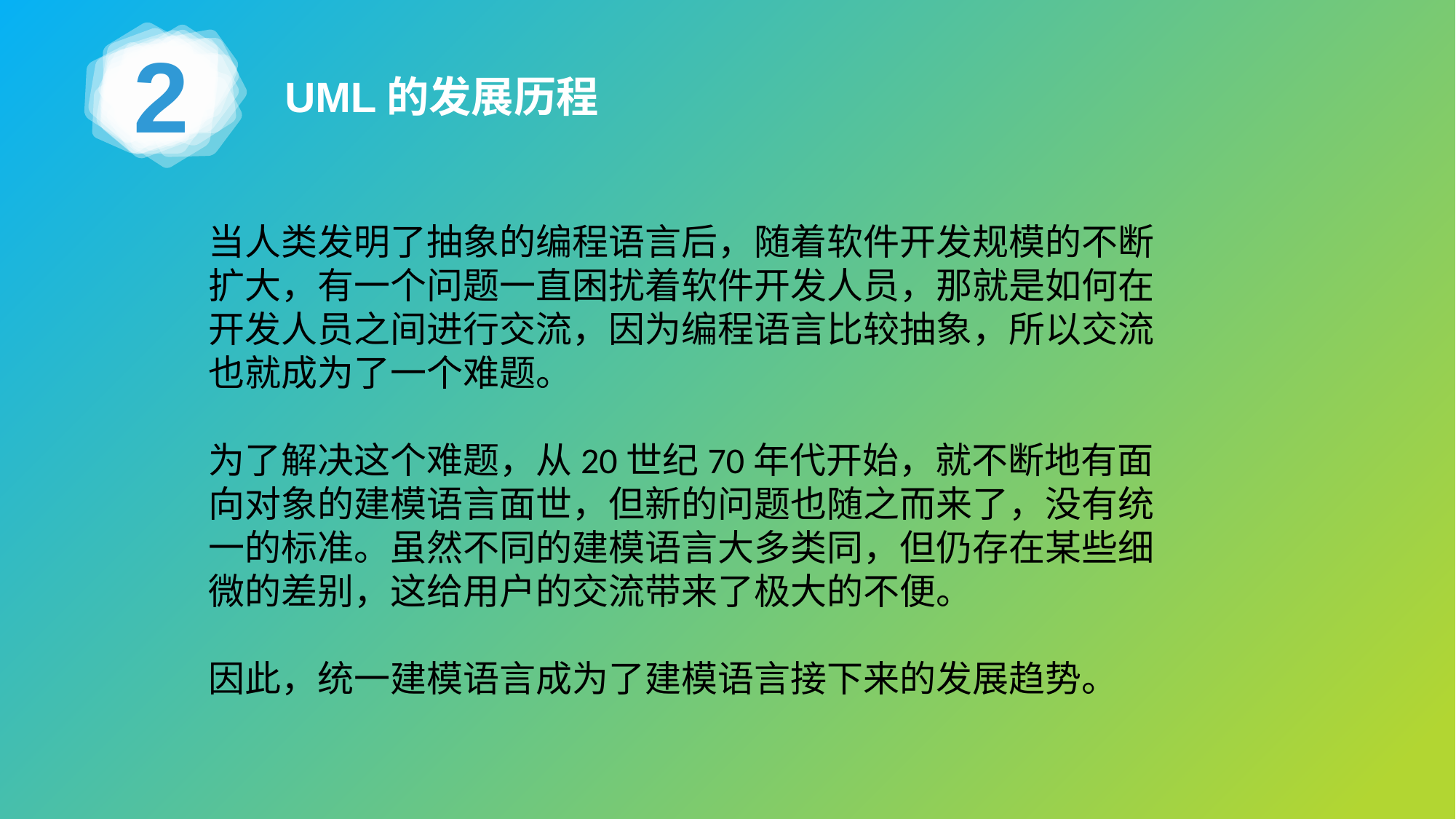

2

UML的发展历程
当人类发明了抽象的编程语言后，随着软件开发规模的不断扩大，有一个问题一直困扰着软件开发人员，那就是如何在开发人员之间进行交流，因为编程语言比较抽象，所以交流也就成为了一个难题。

为了解决这个难题，从20世纪70年代开始，就不断地有面向对象的建模语言面世，但新的问题也随之而来了，没有统一的标准。虽然不同的建模语言大多类同，但仍存在某些细微的差别，这给用户的交流带来了极大的不便。

因此，统一建模语言成为了建模语言接下来的发展趋势。